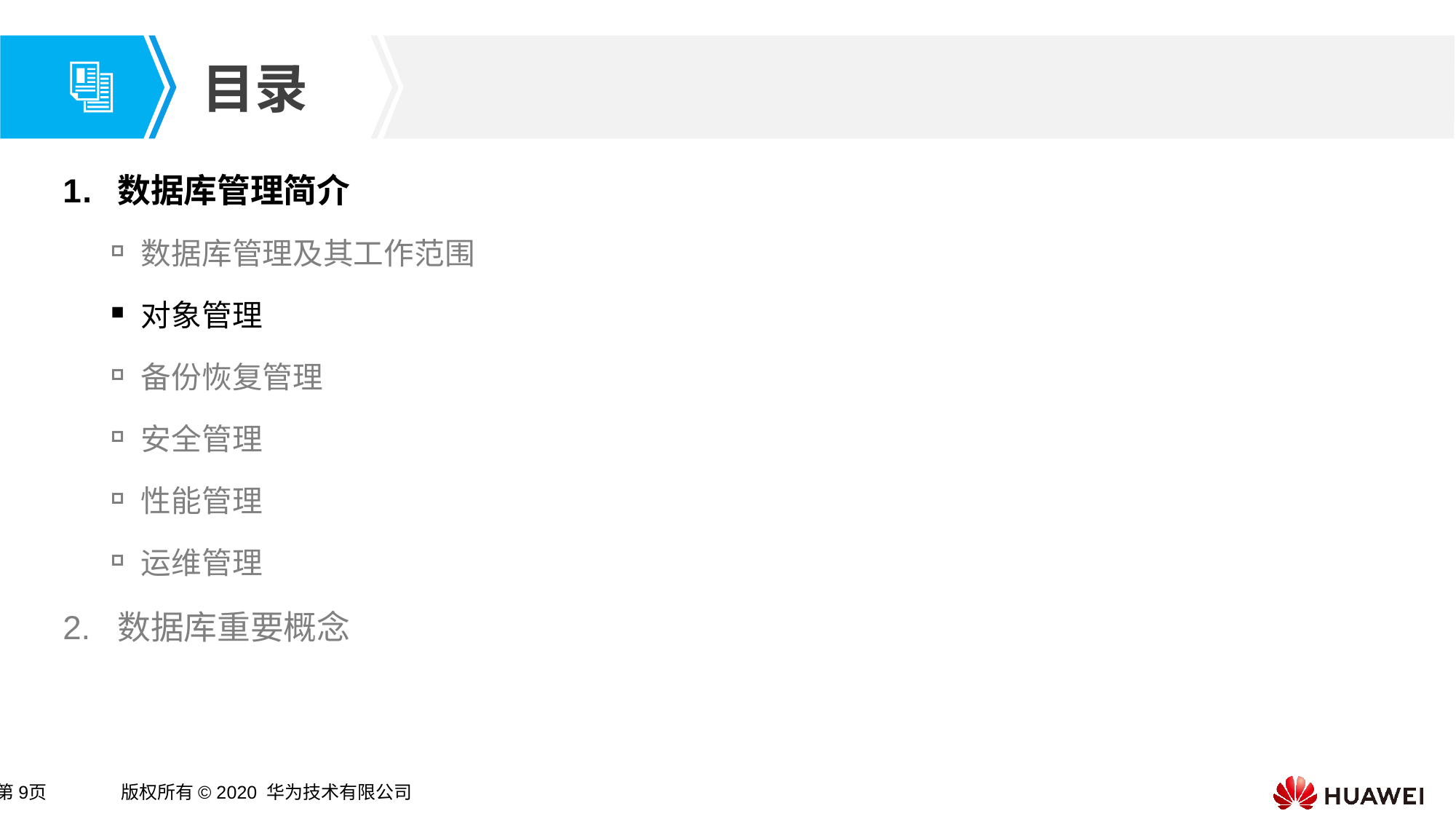

数据库管理简介
数据库管理及其工作范围
对象管理
备份恢复管理
安全管理
性能管理
运维管理
数据库重要概念